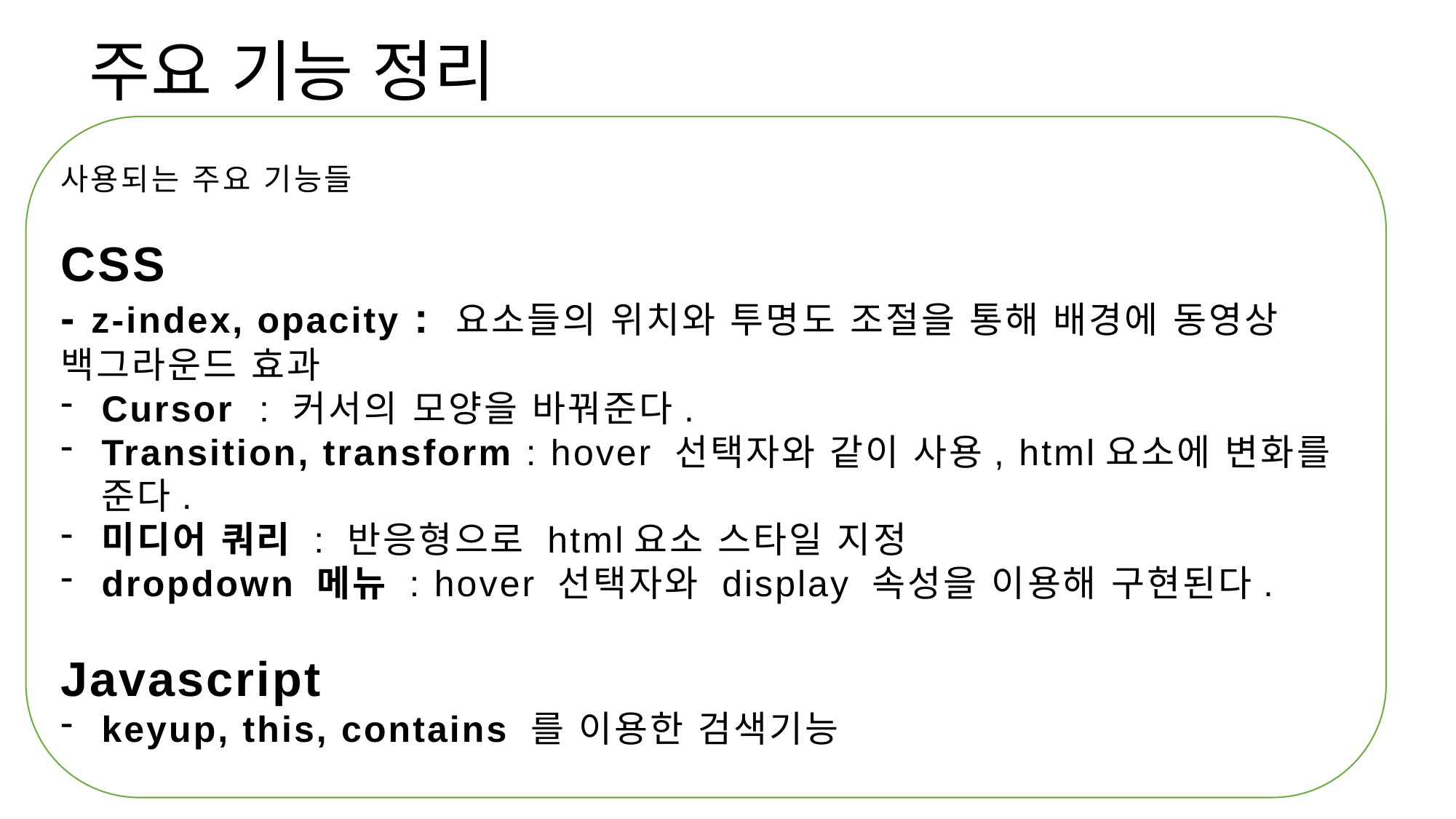

# 주요 기능 정리

사용되는 주요 기능들

CSS
- z-index, opacity : 요소들의 위치와 투명도 조절을 통해 배경에 동영상    백그라운드 효과
Cursor  : 커서의 모양을 바꿔준다.
Transition, transform : hover 선택자와 같이 사용, html요소에 변화를 준다.
미디어 쿼리 : 반응형으로 html요소 스타일 지정
dropdown 메뉴 : hover 선택자와 display 속성을 이용해 구현된다.

Javascript
keyup, this, contains 를 이용한 검색기능